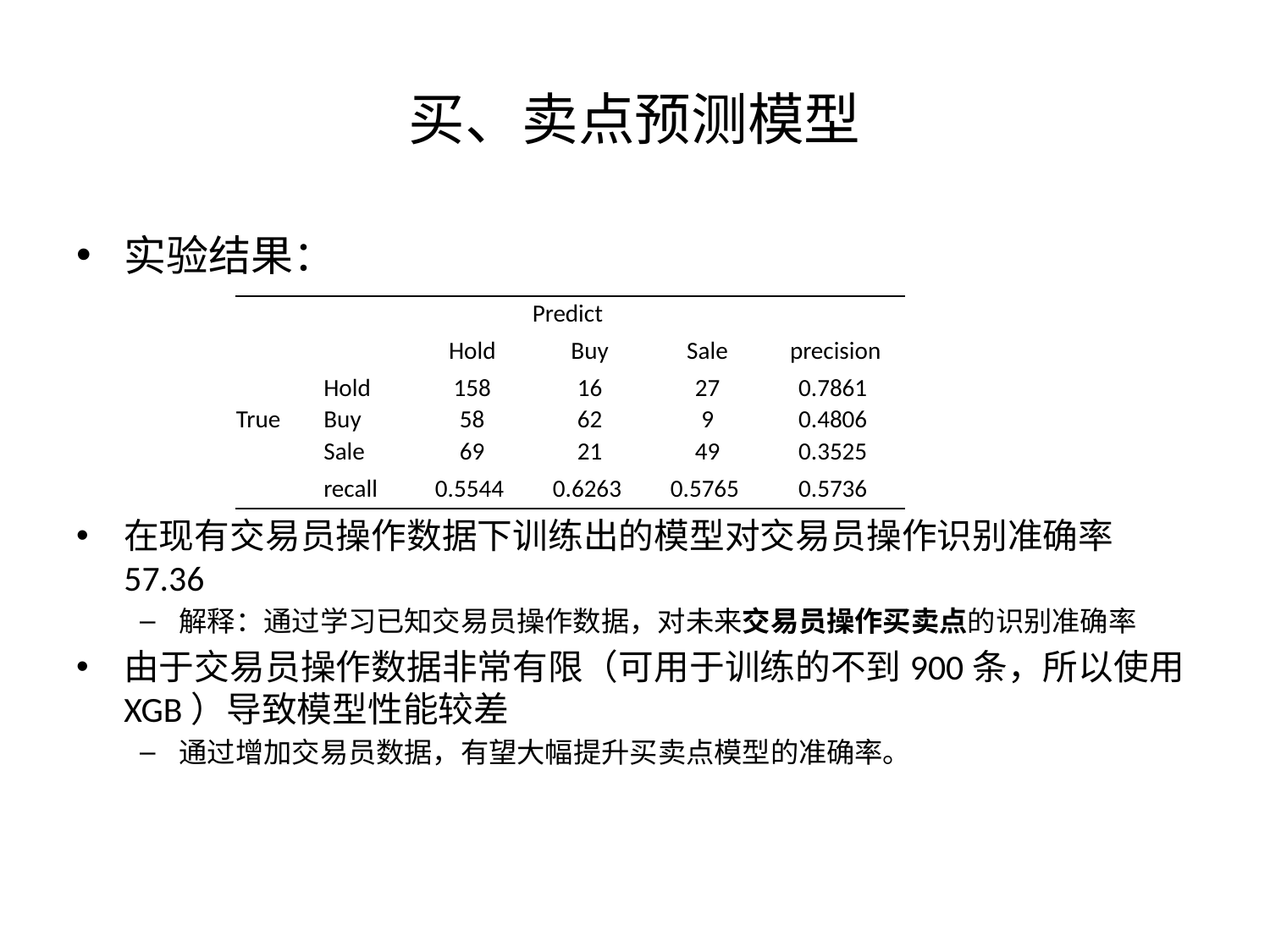

# 买、卖点预测模型
实验结果：

在现有交易员操作数据下训练出的模型对交易员操作识别准确率57.36
解释：通过学习已知交易员操作数据，对未来交易员操作买卖点的识别准确率
由于交易员操作数据非常有限（可用于训练的不到900条，所以使用XGB）导致模型性能较差
通过增加交易员数据，有望大幅提升买卖点模型的准确率。

|  |  |  | Predict |  |  |
| --- | --- | --- | --- | --- | --- |
|  |  | Hold | Buy | Sale | precision |
|  | Hold | 158 | 16 | 27 | 0.7861 |
| True | Buy | 58 | 62 | 9 | 0.4806 |
|  | Sale | 69 | 21 | 49 | 0.3525 |
|  | recall | 0.5544 | 0.6263 | 0.5765 | 0.5736 |